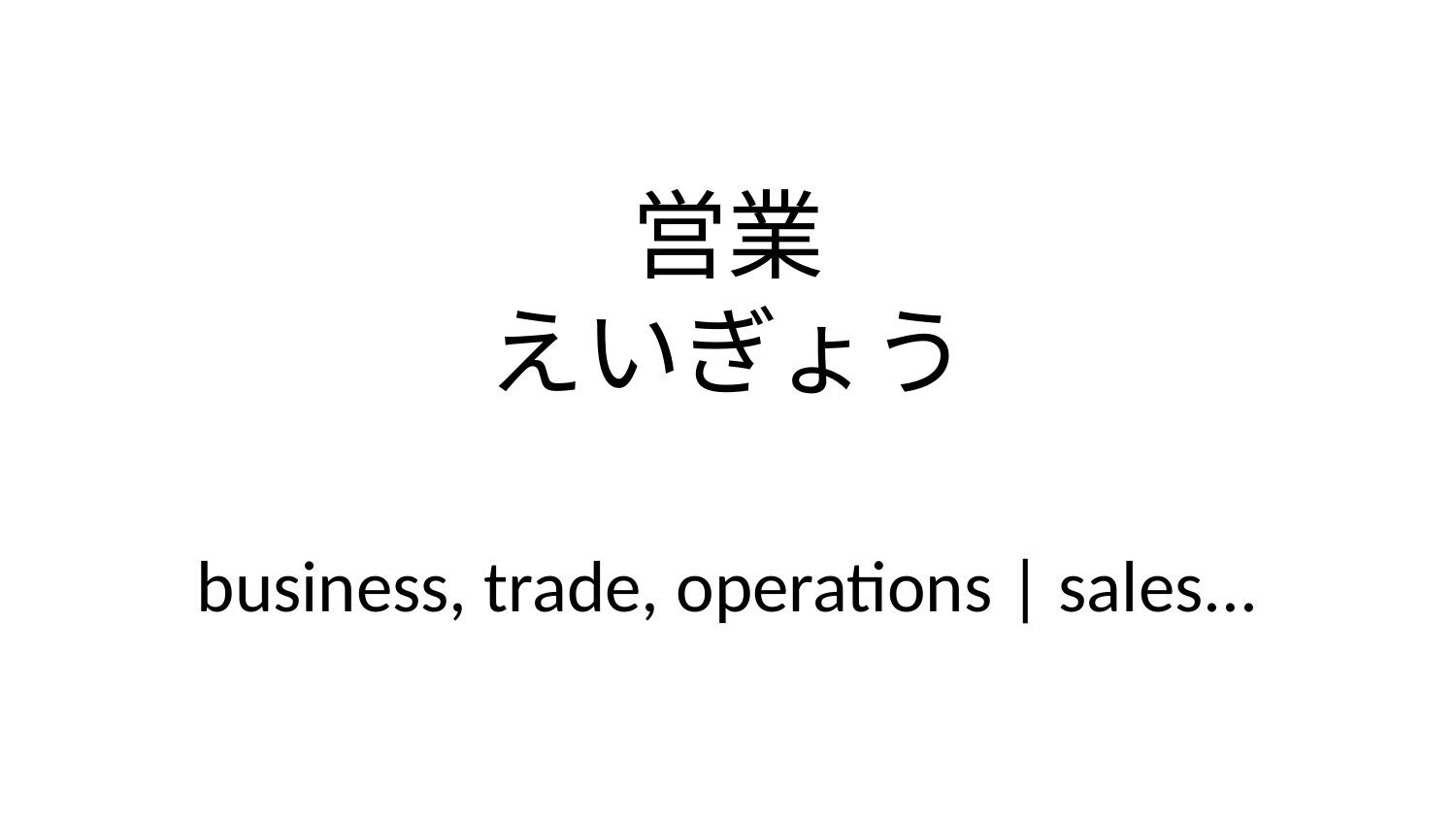

営業
えいぎょう
business, trade, operations | sales...
511-525